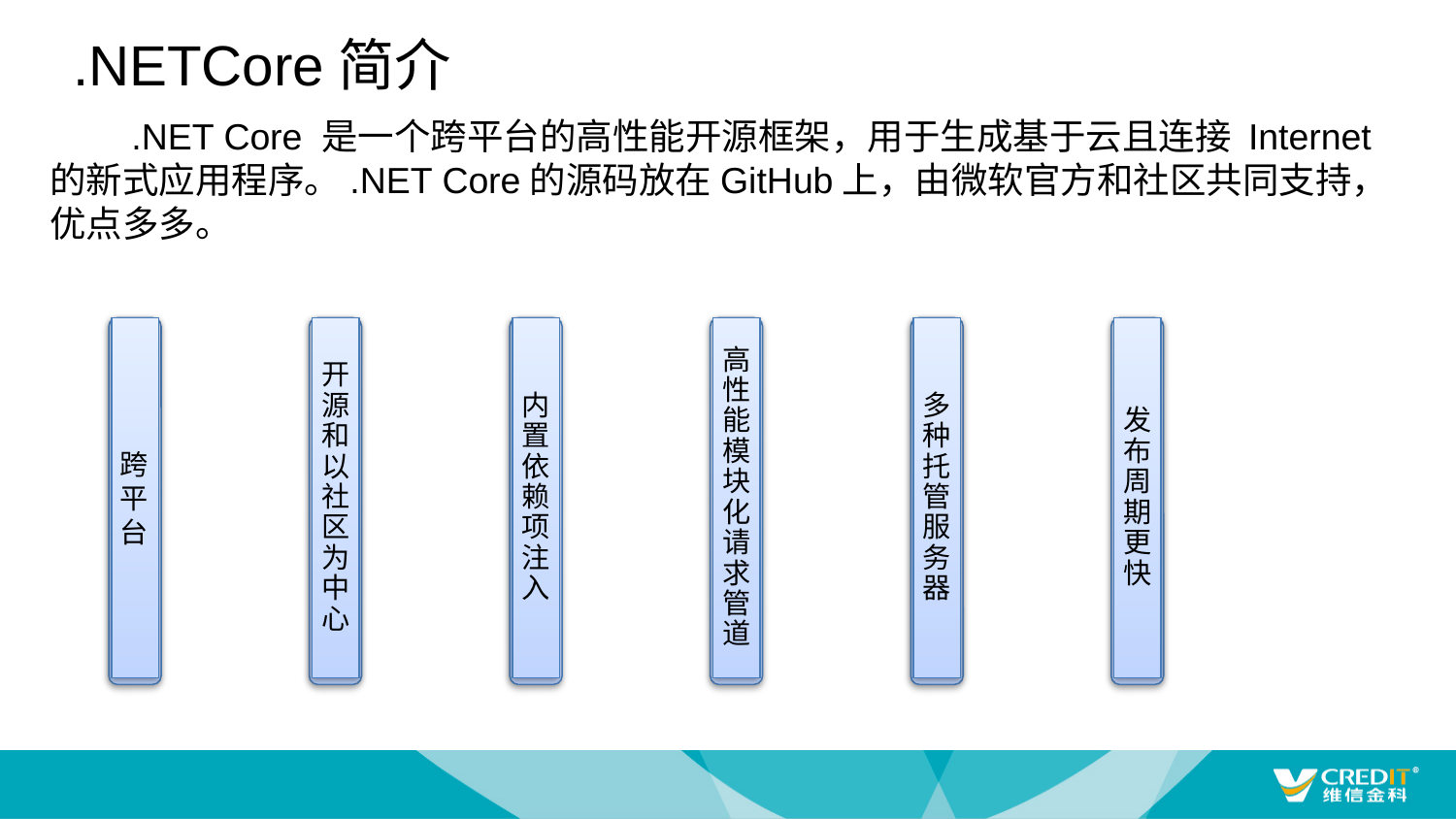

.NETCore简介
        .NET Core 是一个跨平台的高性能开源框架，用于生成基于云且连接 Internet
的新式应用程序。.NET Core的源码放在GitHub上，由微软官方和社区共同支持，
优点多多。

跨平台

开源和以社区为中心

内置依赖项注入

高性能模块化 请求管道

多种托管服务器

发布周期更快